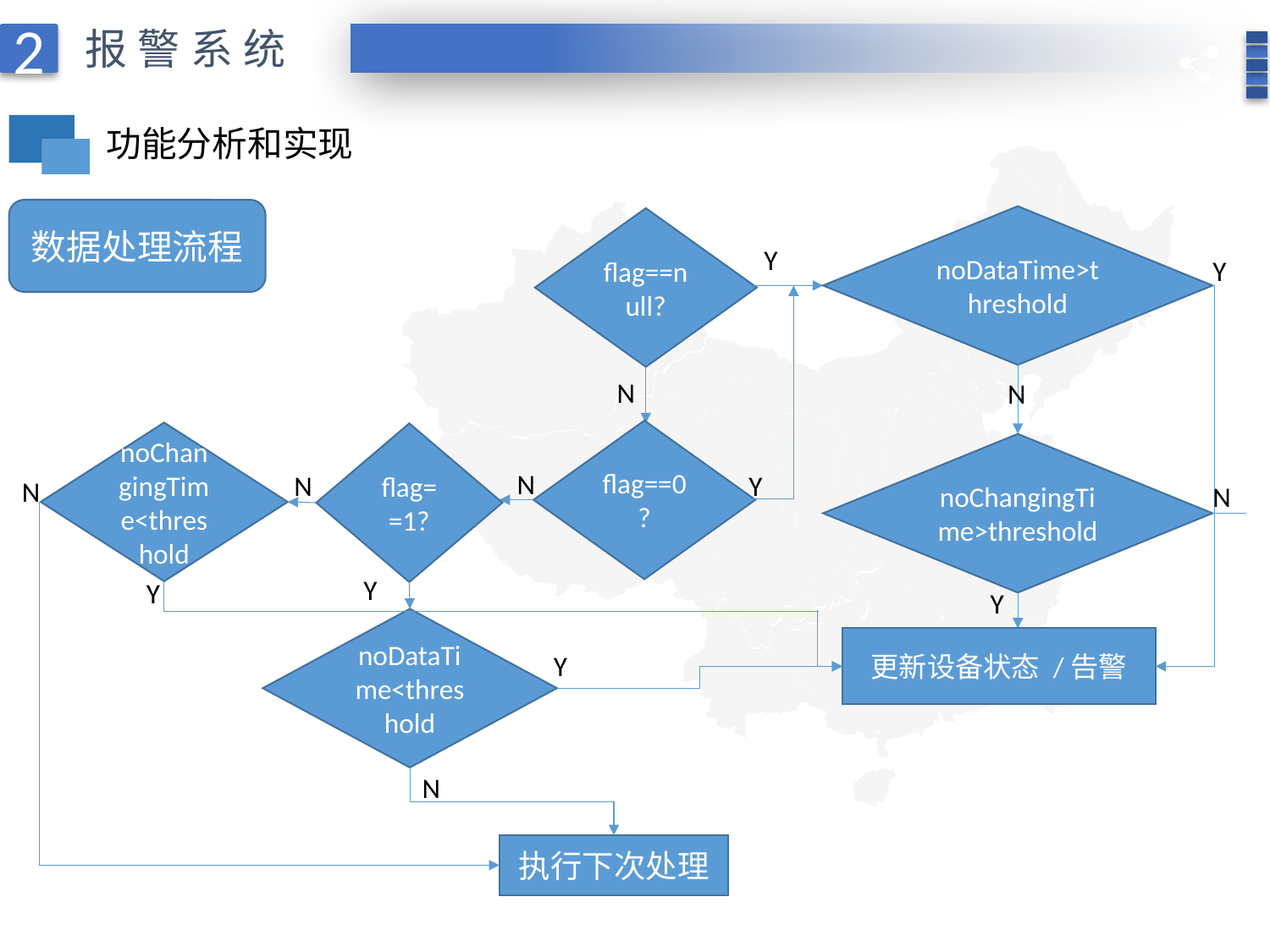

报警系统
2

功能分析和实现
数据处理流程
noDataTime>threshold
flag==null?
Y
Y
N
N
flag==0?
noChangingTime<threshold
flag==1?
noChangingTime>threshold
N
Y
N
N
N
Y
Y
Y
noDataTime<threshold
更新设备状态 /告警
Y
N
执行下次处理